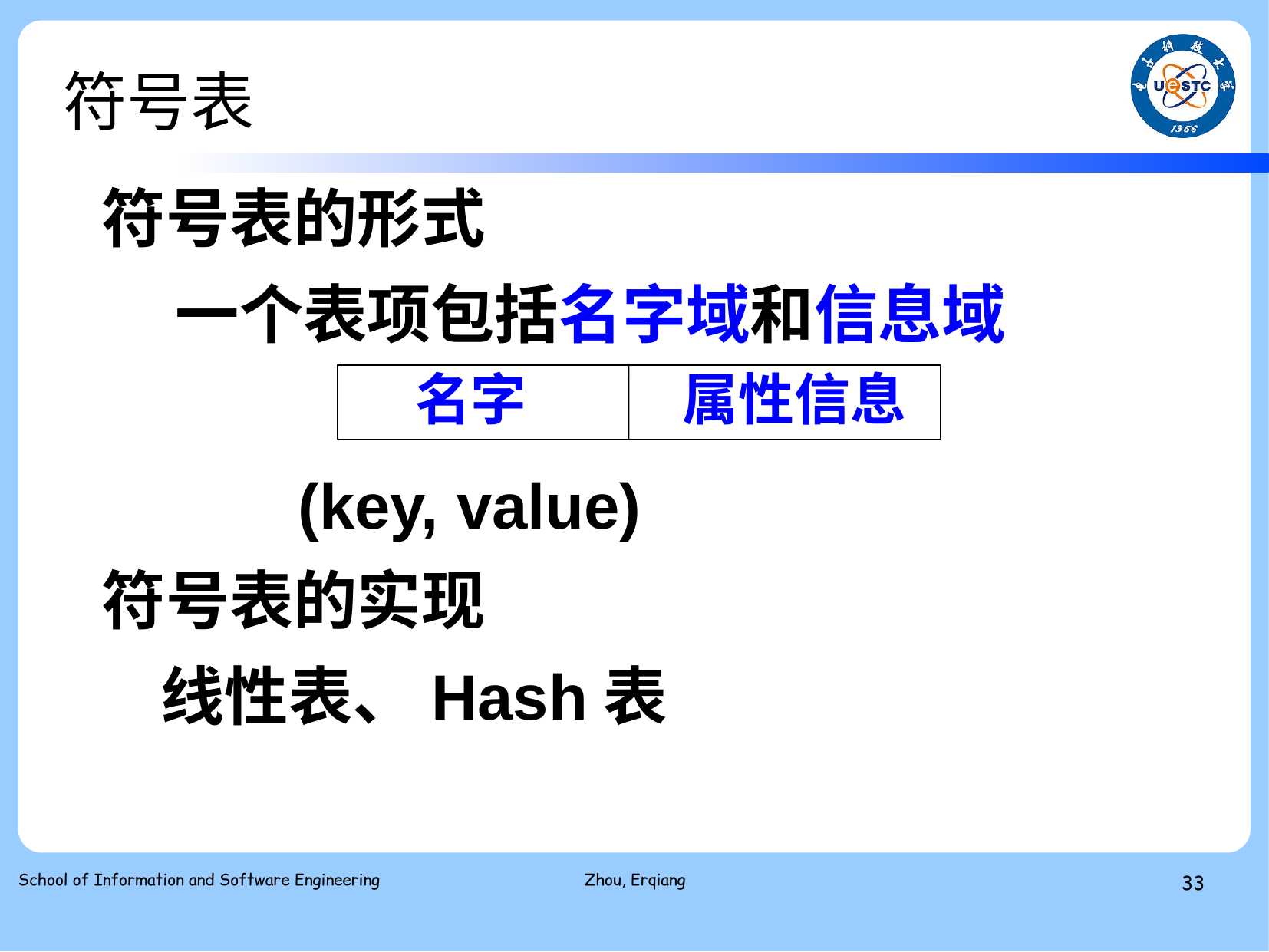

符号表
符号表的形式
    一个表项包括名字域和信息域

           (key, value)
符号表的实现
   线性表、Hash表
名字
属性信息

School of Information and Software Engineering
Zhou, Erqiang
33